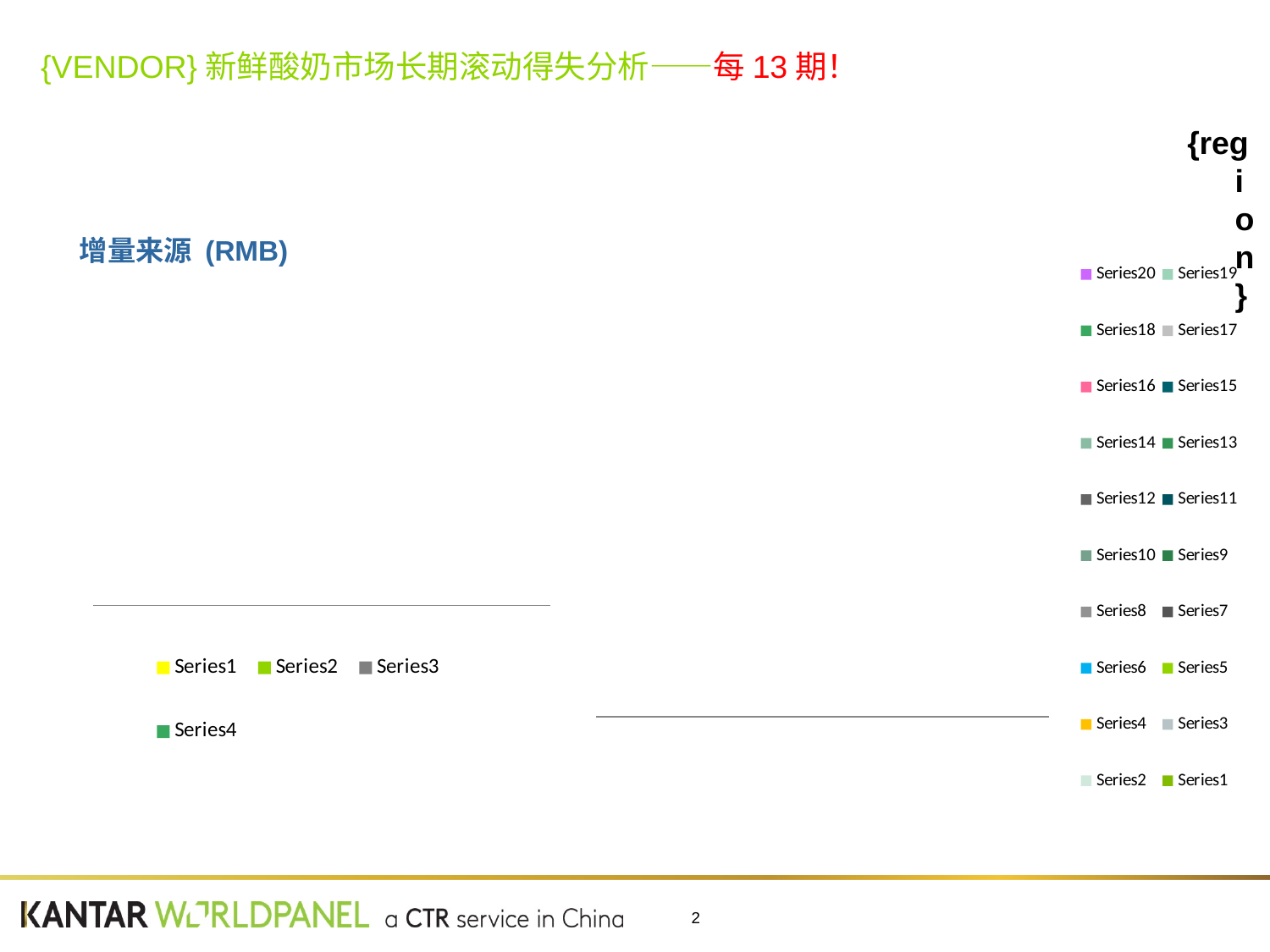

{vendor}新鲜酸奶市场长期滚动得失分析——每13期！
{region}
增量来源 (RMB)

### Chart

| Category |  |  |  |  |  |  |  |  |  |  |  |  |  |  |  |  |  |  |  |  |
|---|---|---|---|---|---|---|---|---|---|---|---|---|---|---|---|---|---|---|---|---|
|  | None | None | None | None | None | None | None | None | None | None | None | None | None | None | None | None | None | None | None | None |
|  | None | None | None | None | None | None | None | None | None | None | None | None | None | None | None | None | None | None | None | None |
|  | None | None | None | None | None | None | None | None | None | None | None | None | None | None | None | None | None | None | None | None |
|  | None | None | None | None | None | None | None | None | None | None | None | None | None | None | None | None | None | None | None | None |
|  | None | None | None | None | None | None | None | None | None | None | None | None | None | None | None | None | None | None | None | None |
|  | None | None | None | None | None | None | None | None | None | None | None | None | None | None | None | None | None | None | None | None |
|  | None | None | None | None | None | None | None | None | None | None | None | None | None | None | None | None | None | None | None | None |
|  | None | None | None | None | None | None | None | None | None | None | None | None | None | None | None | None | None | None | None | None |
|  | None | None | None | None | None | None | None | None | None | None | None | None | None | None | None | None | None | None | None | None |
|  | None | None | None | None | None | None | None | None | None | None | None | None | None | None | None | None | None | None | None | None |
|  | None | None | None | None | None | None | None | None | None | None | None | None | None | None | None | None | None | None | None | None |
|  | None | None | None | None | None | None | None | None | None | None | None | None | None | None | None | None | None | None | None | None |
|  | None | None | None | None | None | None | None | None | None | None | None | None | None | None | None | None | None | None | None | None |
|  | None | None | None | None | None | None | None | None | None | None | None | None | None | None | None | None | None | None | None | None |

### Chart

| Category |  |  |  |  |
|---|---|---|---|---|
|  | None | None | None | None |
|  | None | None | None | None |
|  | None | None | None | None |
|  | None | None | None | None |
|  | None | None | None | None |
|  | None | None | None | None |
|  | None | None | None | None |
|  | None | None | None | None |
|  | None | None | None | None |
|  | None | None | None | None |
|  | None | None | None | None |
|  | None | None | None | None |
|  | None | None | None | None |
|  | None | None | None | None |